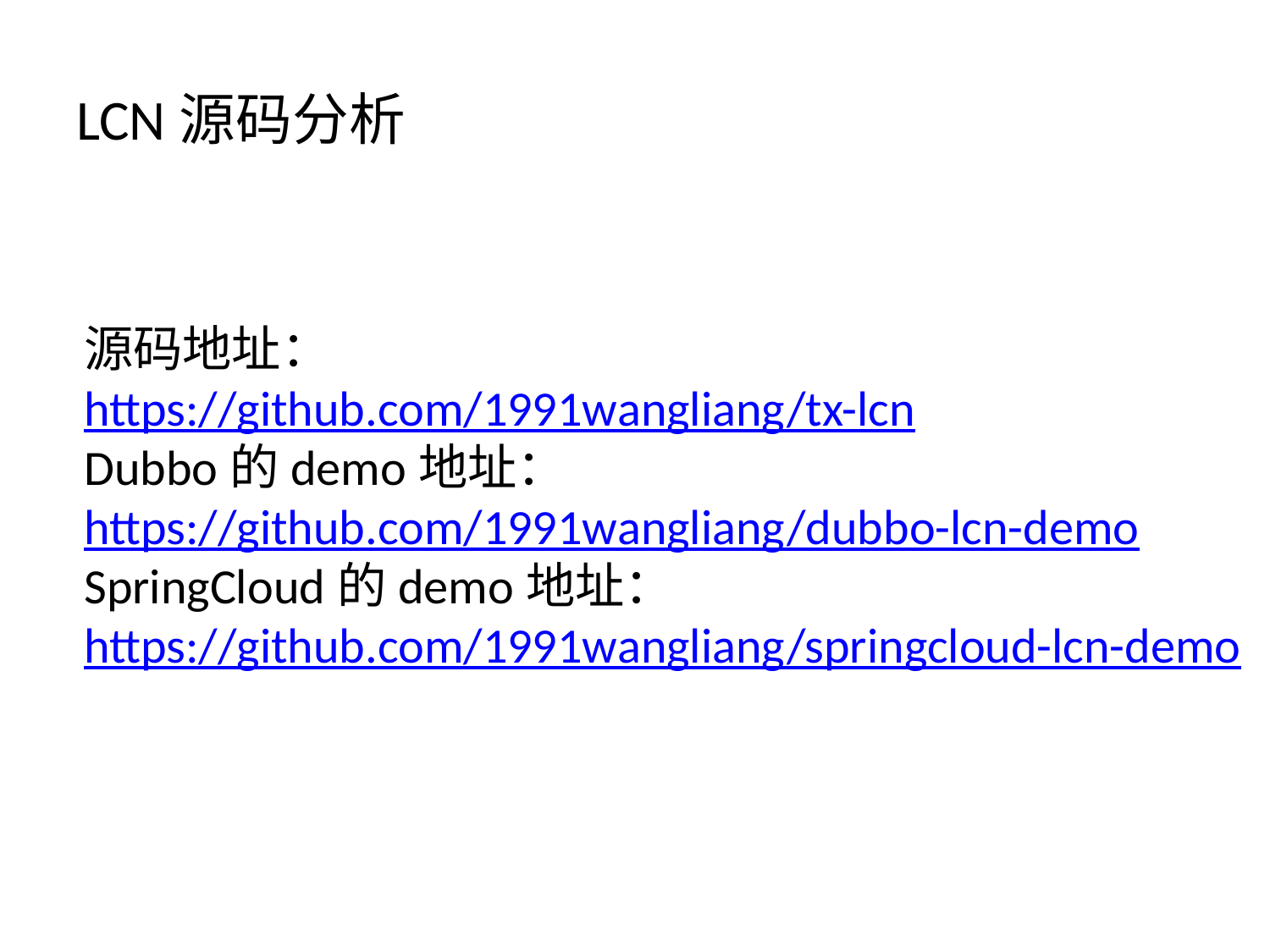

# LCN源码分析
源码地址：
https://github.com/1991wangliang/tx-lcn
Dubbo的demo地址：
https://github.com/1991wangliang/dubbo-lcn-demo
SpringCloud的demo地址：
https://github.com/1991wangliang/springcloud-lcn-demo